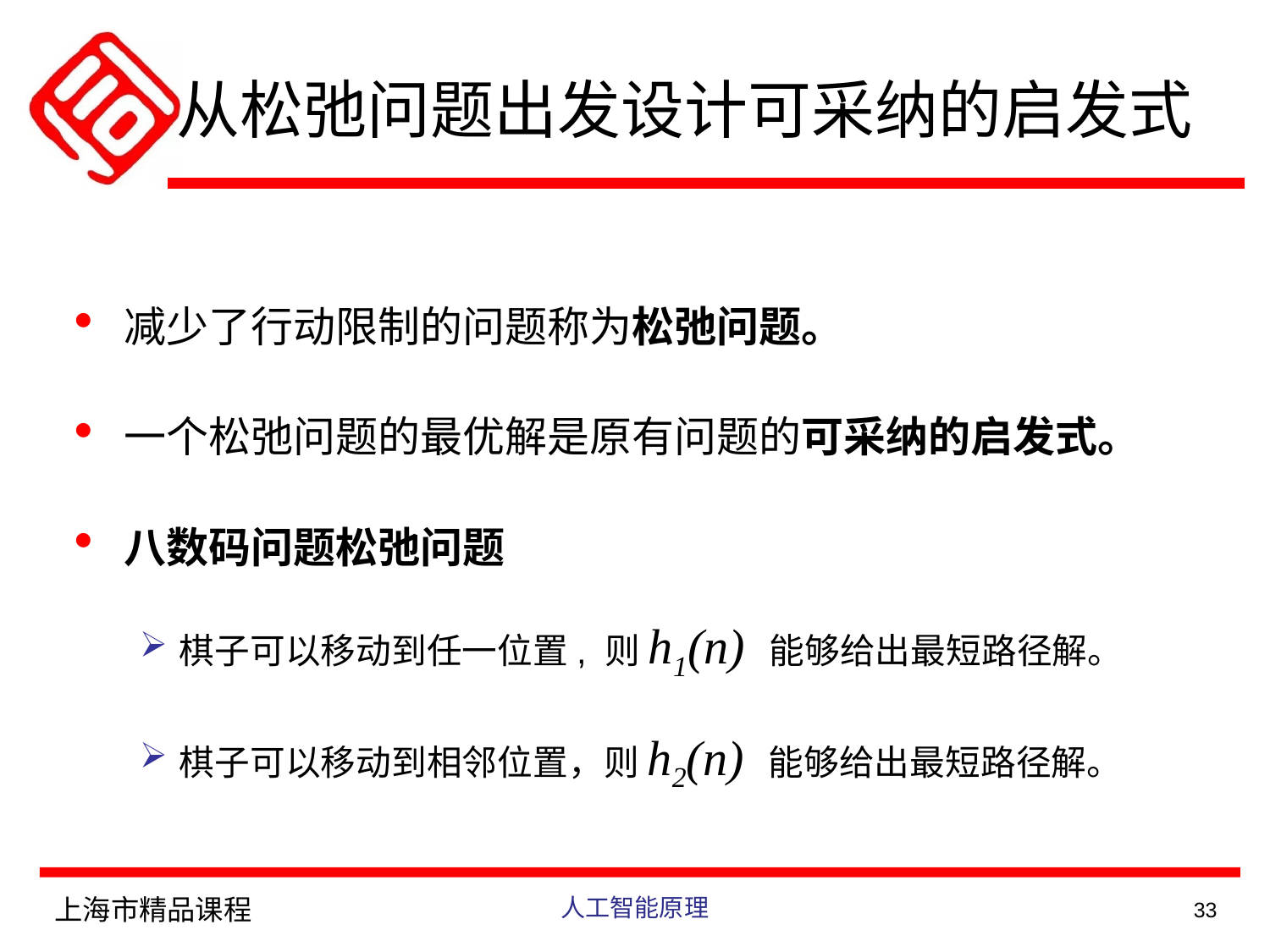

从松弛问题出发设计可采纳的启发式
减少了行动限制的问题称为松弛问题。
一个松弛问题的最优解是原有问题的可采纳的启发式。
八数码问题松弛问题
棋子可以移动到任一位置, 则h1(n) 能够给出最短路径解。
棋子可以移动到相邻位置，则h2(n) 能够给出最短路径解。

上海市精品课程
人工智能原理
33